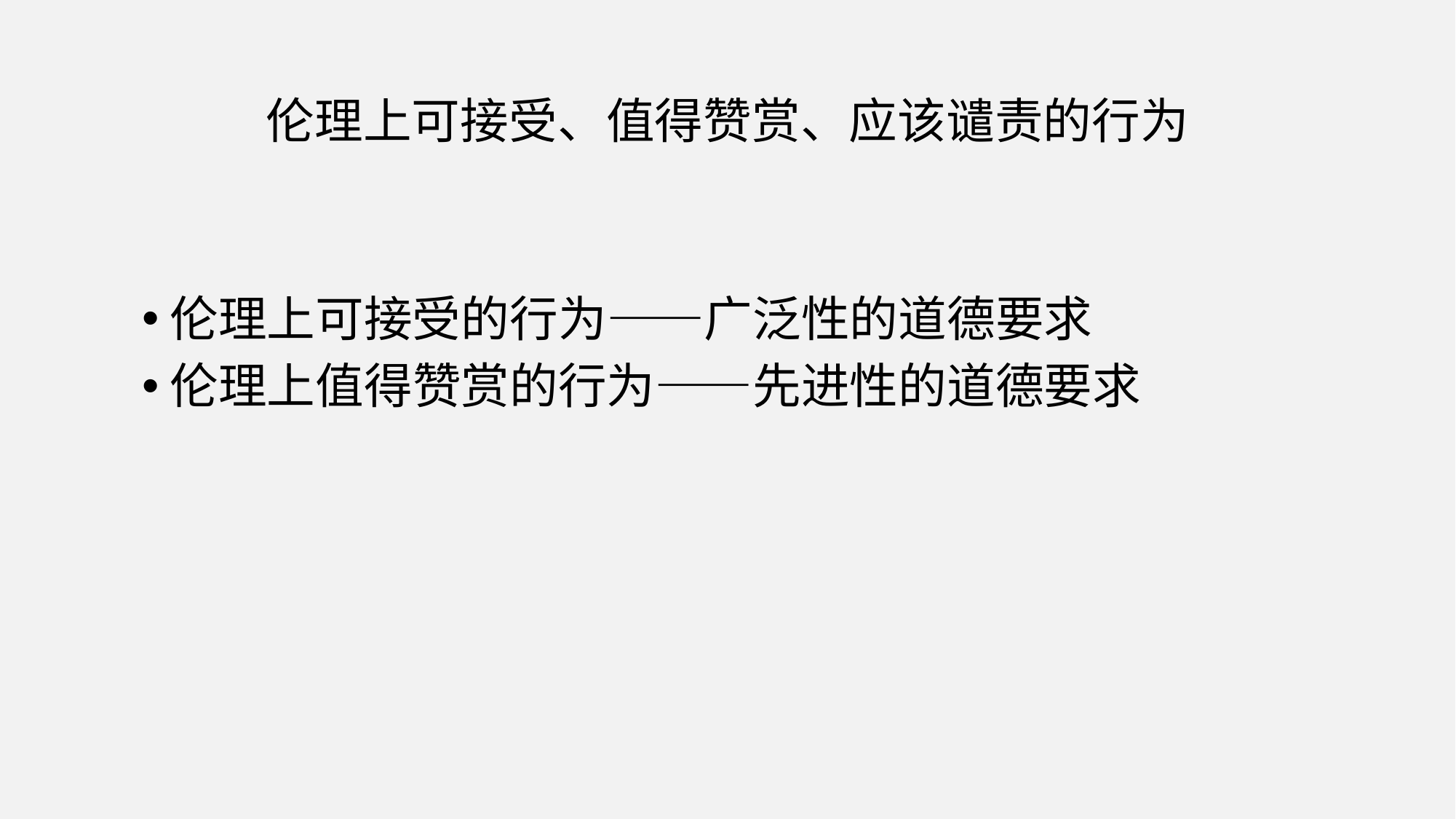

伦理上可接受、值得赞赏、应该谴责的行为
伦理上可接受的行为——广泛性的道德要求
伦理上值得赞赏的行为——先进性的道德要求